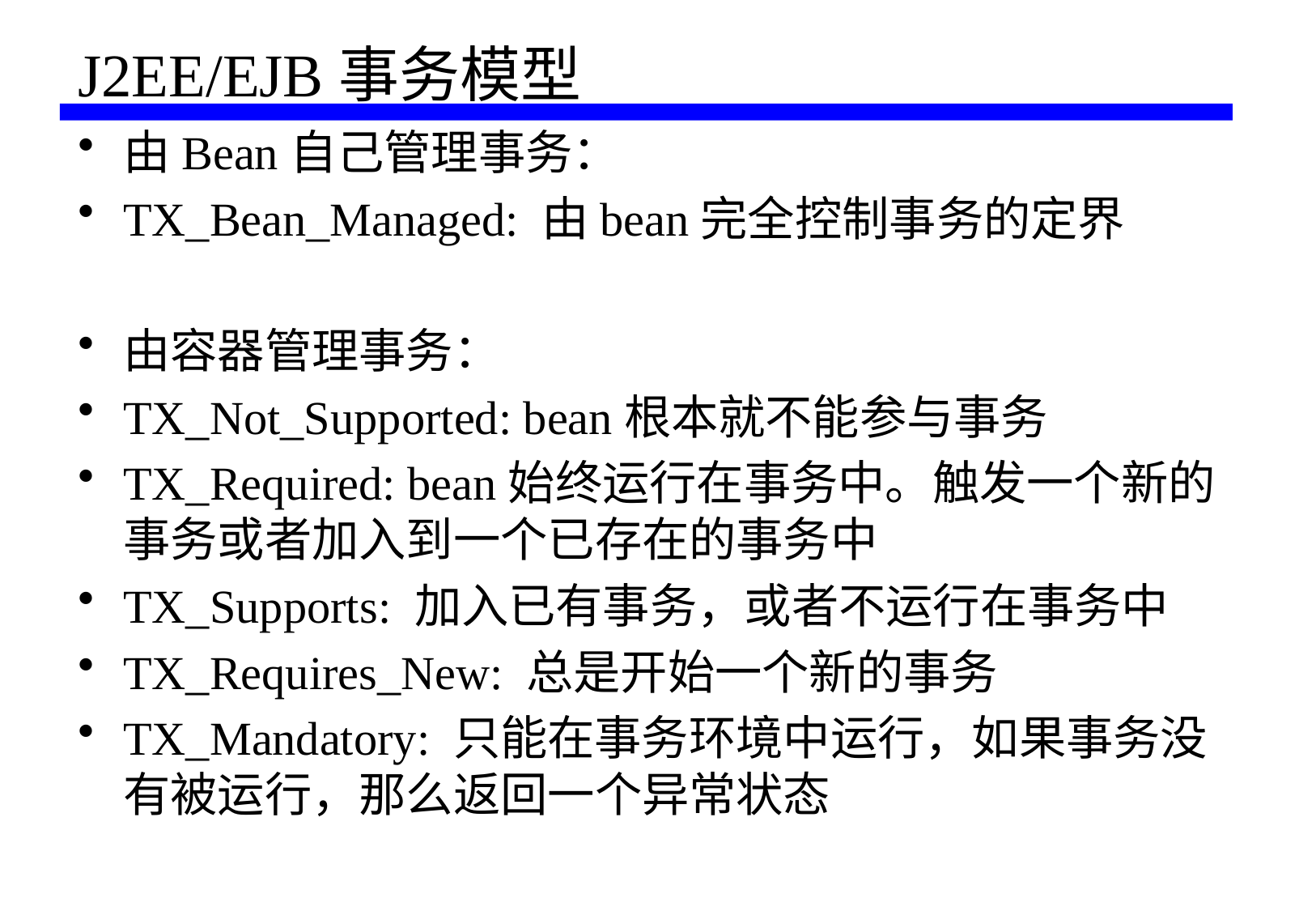

# J2EE/EJB事务模型
由Bean自己管理事务：
TX_Bean_Managed: 由bean完全控制事务的定界

由容器管理事务：
TX_Not_Supported: bean根本就不能参与事务
TX_Required: bean始终运行在事务中。触发一个新的事务或者加入到一个已存在的事务中
TX_Supports: 加入已有事务，或者不运行在事务中
TX_Requires_New: 总是开始一个新的事务
TX_Mandatory: 只能在事务环境中运行，如果事务没有被运行，那么返回一个异常状态